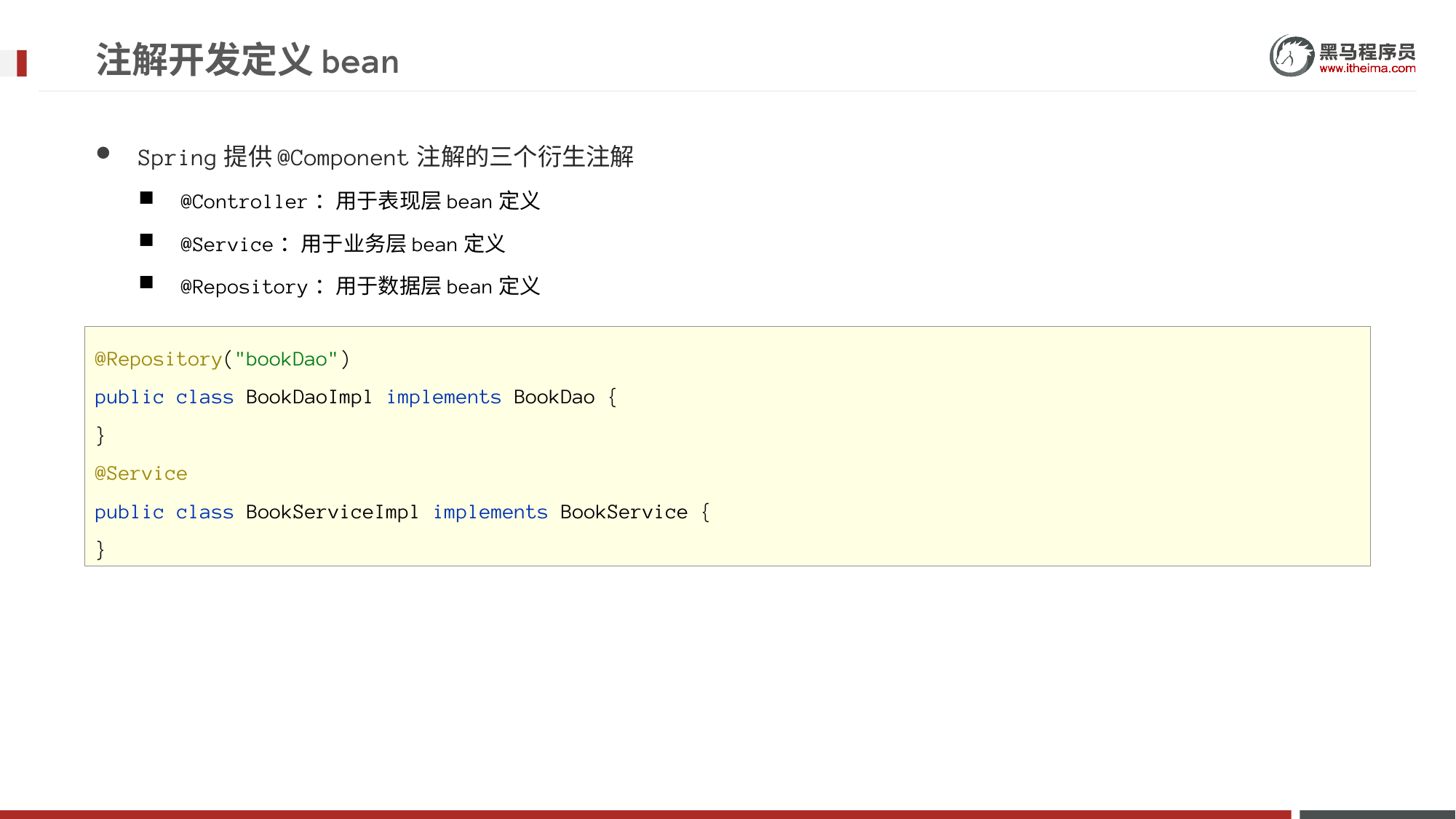

注解开发定义bean
Spring提供@Component注解的三个衍生注解
@Controller：用于表现层bean定义
@Service：用于业务层bean定义
@Repository：用于数据层bean定义

@Repository("bookDao")
public class BookDaoImpl implements BookDao {
}
@Service
public class BookServiceImpl implements BookService {
}